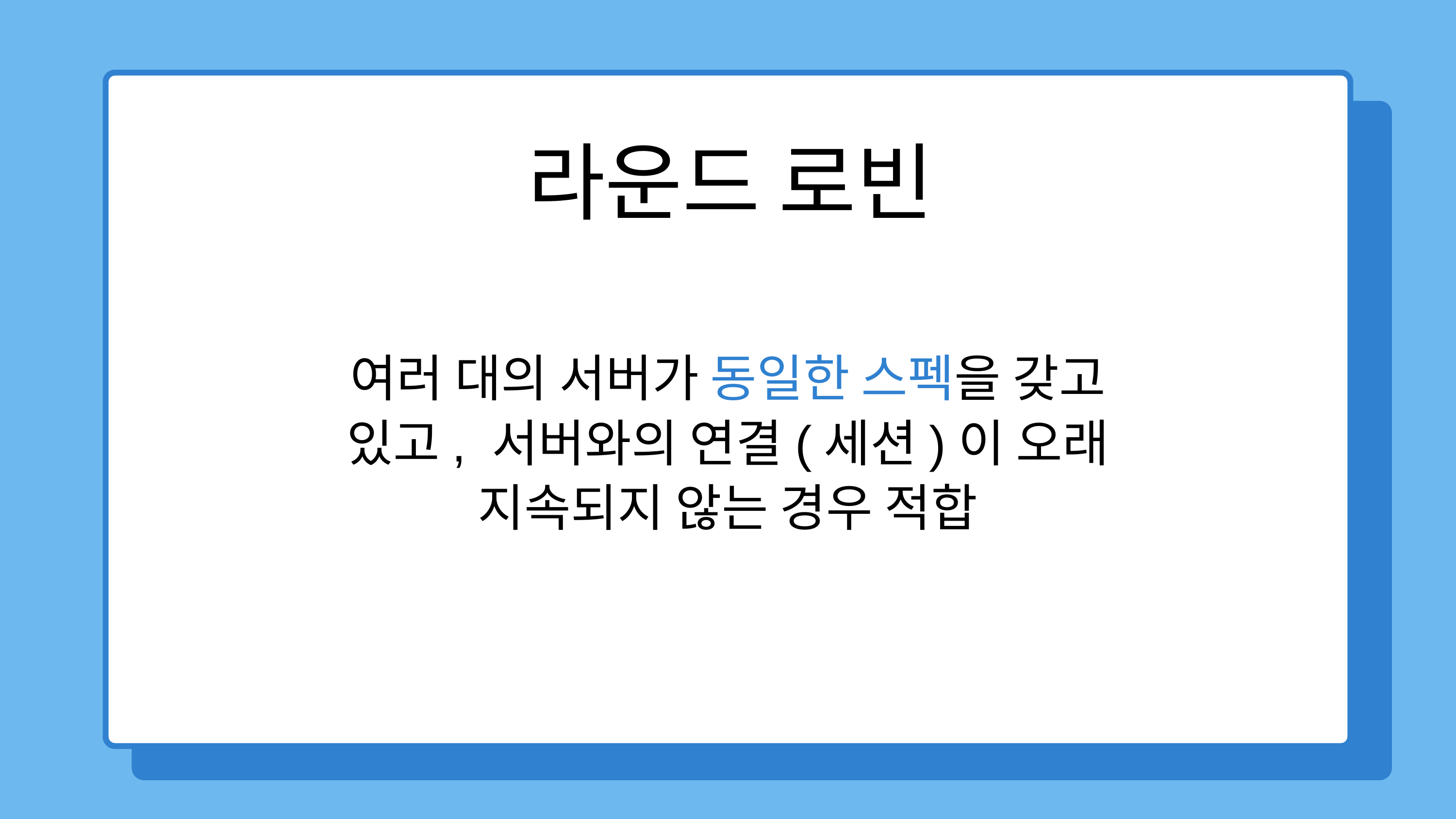

라운드 로빈
여러 대의 서버가 동일한 스펙을 갖고 있고, 서버와의 연결(세션)이 오래 지속되지 않는 경우 적합